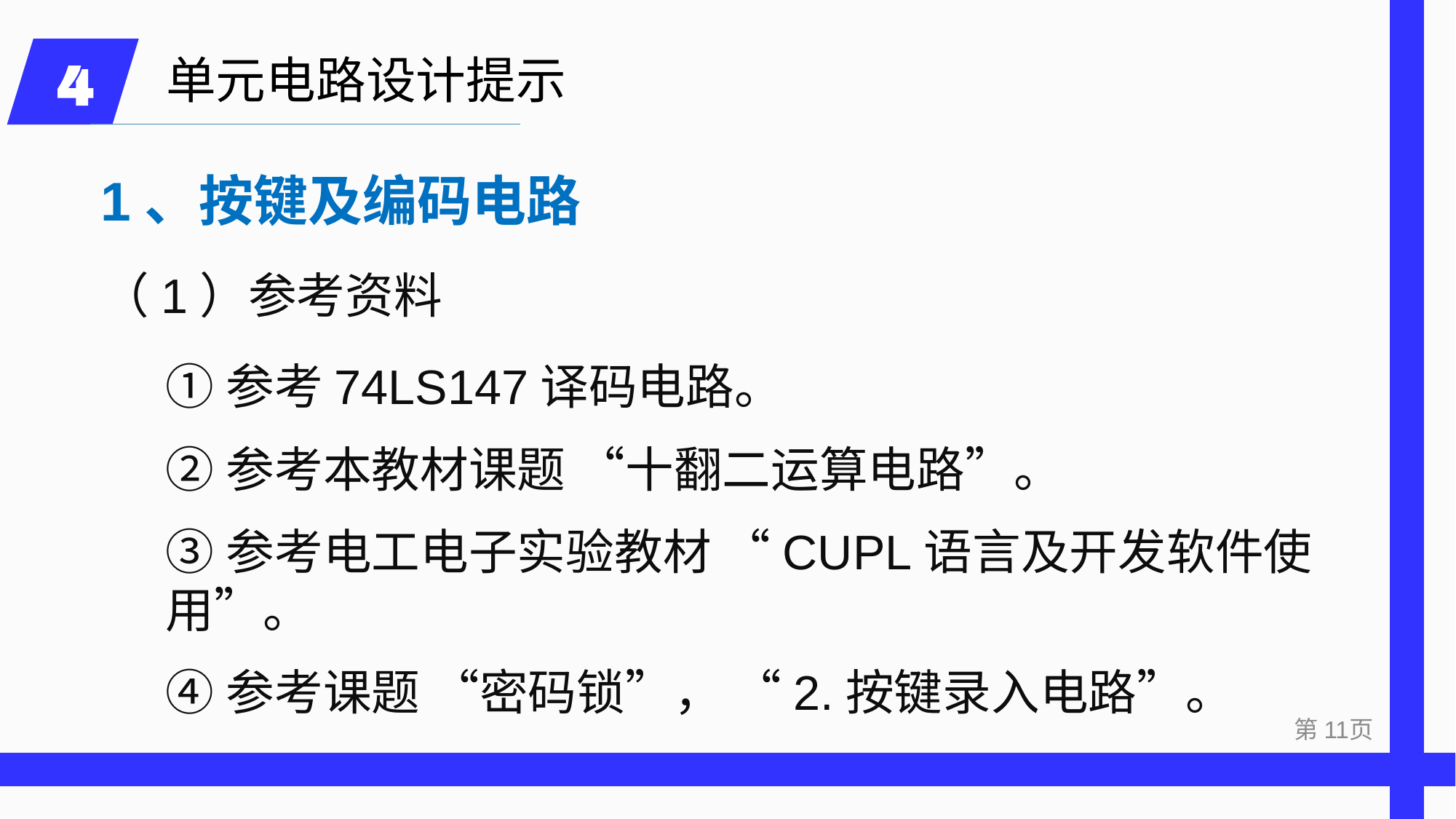

# 单元电路设计提示
4
1、按键及编码电路
（1）参考资料
①参考74LS147译码电路。
②参考本教材课题 “十翻二运算电路”。
③参考电工电子实验教材 “CUPL语言及开发软件使用”。
④参考课题 “密码锁”， “2.按键录入电路”。

第11页